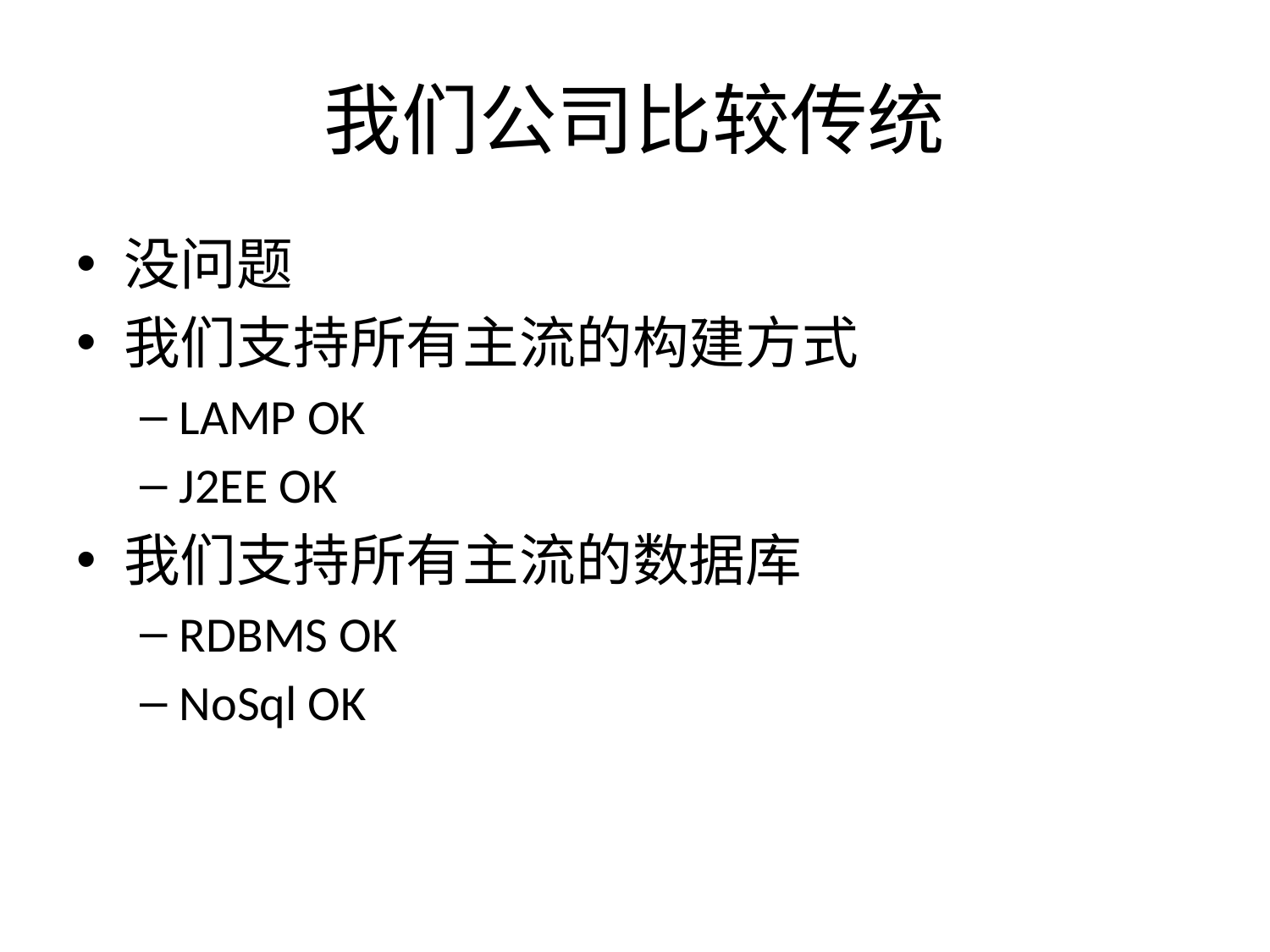

# 我们公司比较传统
没问题
我们支持所有主流的构建方式
LAMP OK
J2EE OK
我们支持所有主流的数据库
RDBMS OK
NoSql OK